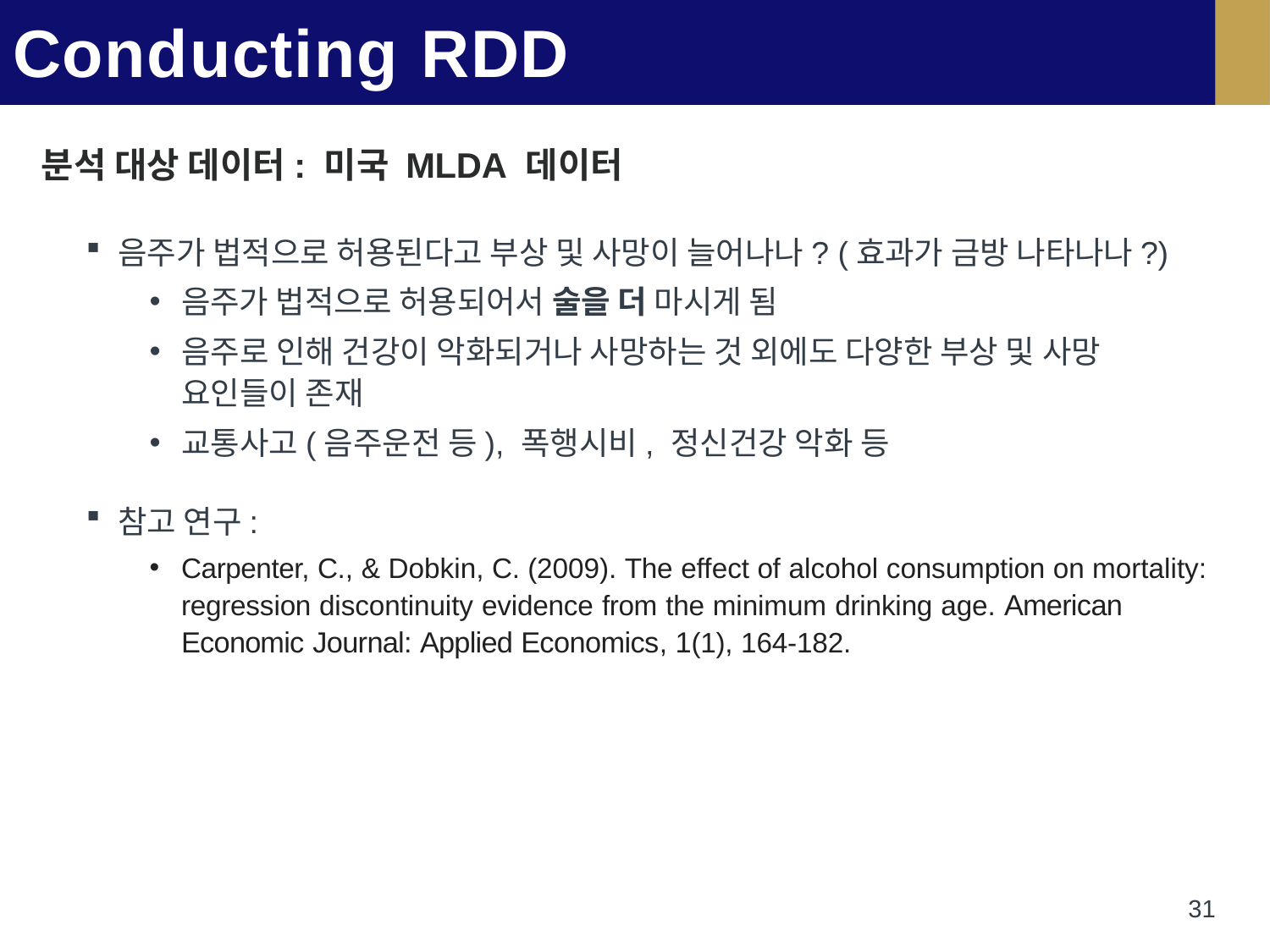

# Conducting RDD Analysis
분석 대상 데이터: 미국 MLDA 데이터

음주가 법적으로 허용된다고 부상 및 사망이 늘어나나? (효과가 금방 나타나나?)
음주가 법적으로 허용되어서 술을 더 마시게 됨
음주로 인해 건강이 악화되거나 사망하는 것 외에도 다양한 부상 및 사망  요인들이 존재
교통사고(음주운전 등), 폭행시비, 정신건강 악화 등

참고 연구:
Carpenter, C., & Dobkin, C. (2009). The effect of alcohol consumption on mortality:  regression discontinuity evidence from the minimum drinking age. American  Economic Journal: Applied Economics, 1(1), 164-182.
31